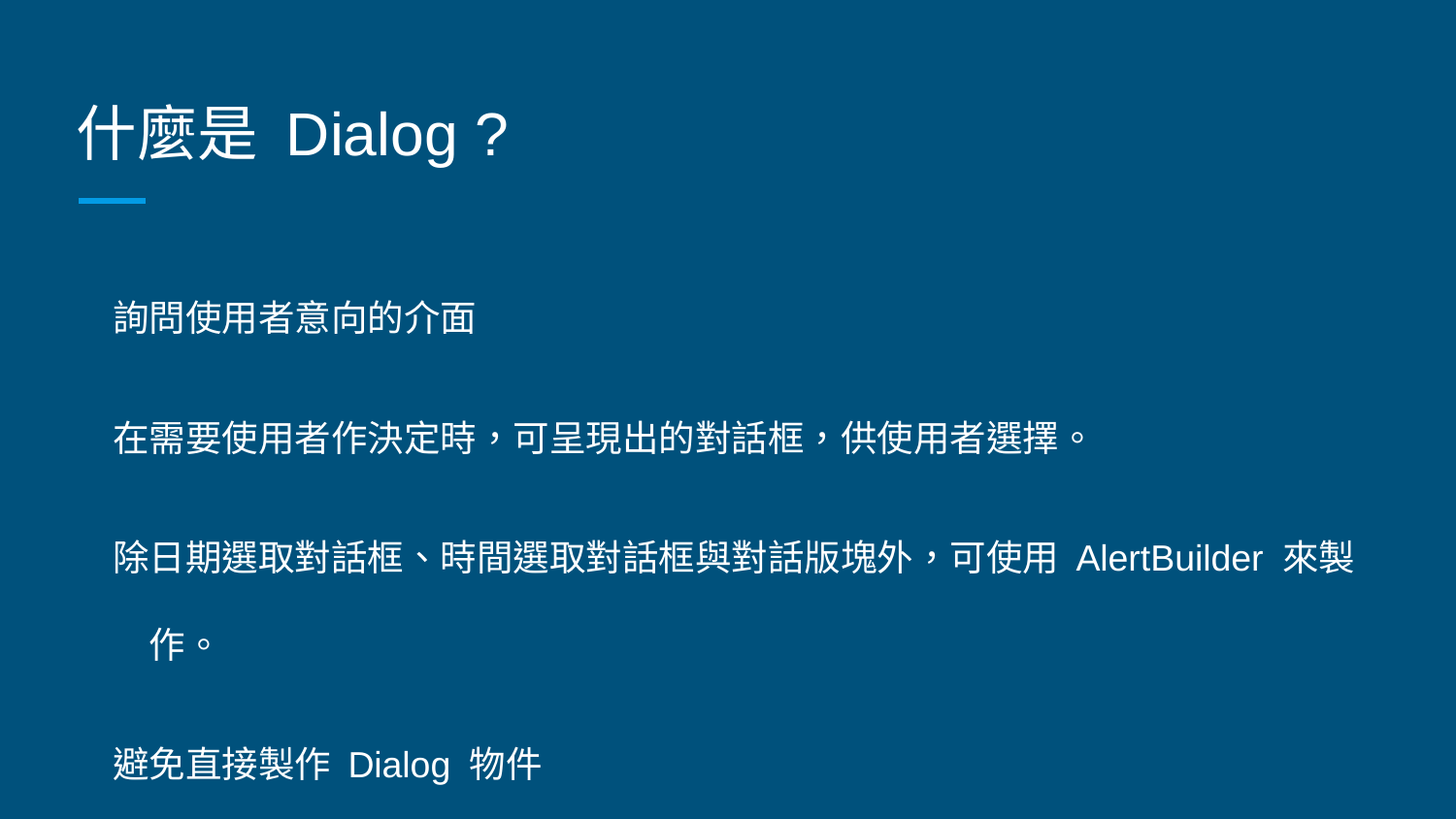

# 什麼是 Dialog ?
詢問使用者意向的介面
在需要使用者作決定時，可呈現出的對話框，供使用者選擇。
除日期選取對話框、時間選取對話框與對話版塊外，可使用 AlertBuilder 來製作。
避免直接製作 Dialog 物件